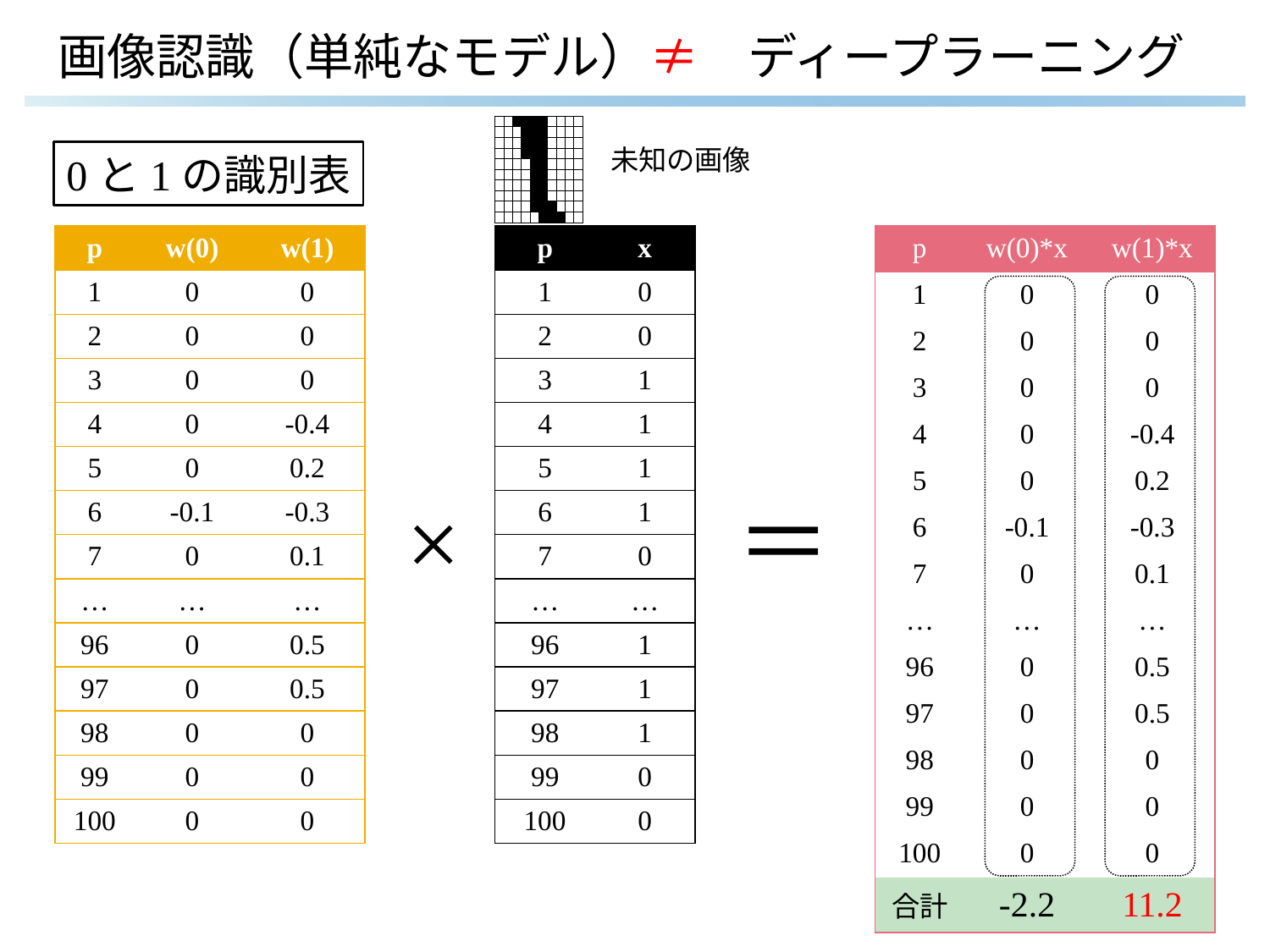

# 画像認識（単純なモデル）≠　ディープラーニング
|  |  |  |  |  |  |  |  |  |  |
| --- | --- | --- | --- | --- | --- | --- | --- | --- | --- |
|  |  |  |  |  |  |  |  |  |  |
|  |  |  |  |  |  |  |  |  |  |
|  |  |  |  |  |  |  |  |  |  |
|  |  |  |  |  |  |  |  |  |  |
|  |  |  |  |  |  |  |  |  |  |
|  |  |  |  |  |  |  |  |  |  |
|  |  |  |  |  |  |  |  |  |  |
|  |  |  |  |  |  |  |  |  |  |
|  |  |  |  |  |  |  |  |  |  |
未知の画像
0と1の識別表
| p | w(0) | w(1) |
| --- | --- | --- |
| 1 | 0 | 0 |
| 2 | 0 | 0 |
| 3 | 0 | 0 |
| 4 | 0 | -0.4 |
| 5 | 0 | 0.2 |
| 6 | -0.1 | -0.3 |
| 7 | 0 | 0.1 |
| … | … | … |
| 96 | 0 | 0.5 |
| 97 | 0 | 0.5 |
| 98 | 0 | 0 |
| 99 | 0 | 0 |
| 100 | 0 | 0 |
| p | x |
| --- | --- |
| 1 | 0 |
| 2 | 0 |
| 3 | 1 |
| 4 | 1 |
| 5 | 1 |
| 6 | 1 |
| 7 | 0 |
| … | … |
| 96 | 1 |
| 97 | 1 |
| 98 | 1 |
| 99 | 0 |
| 100 | 0 |
| p | w(0)\*x | w(1)\*x |
| --- | --- | --- |
| 1 | 0 | 0 |
| 2 | 0 | 0 |
| 3 | 0 | 0 |
| 4 | 0 | -0.4 |
| 5 | 0 | 0.2 |
| 6 | -0.1 | -0.3 |
| 7 | 0 | 0.1 |
| … | … | … |
| 96 | 0 | 0.5 |
| 97 | 0 | 0.5 |
| 98 | 0 | 0 |
| 99 | 0 | 0 |
| 100 | 0 | 0 |
| 合計 | -2.2 | 11.2 |

×
＝